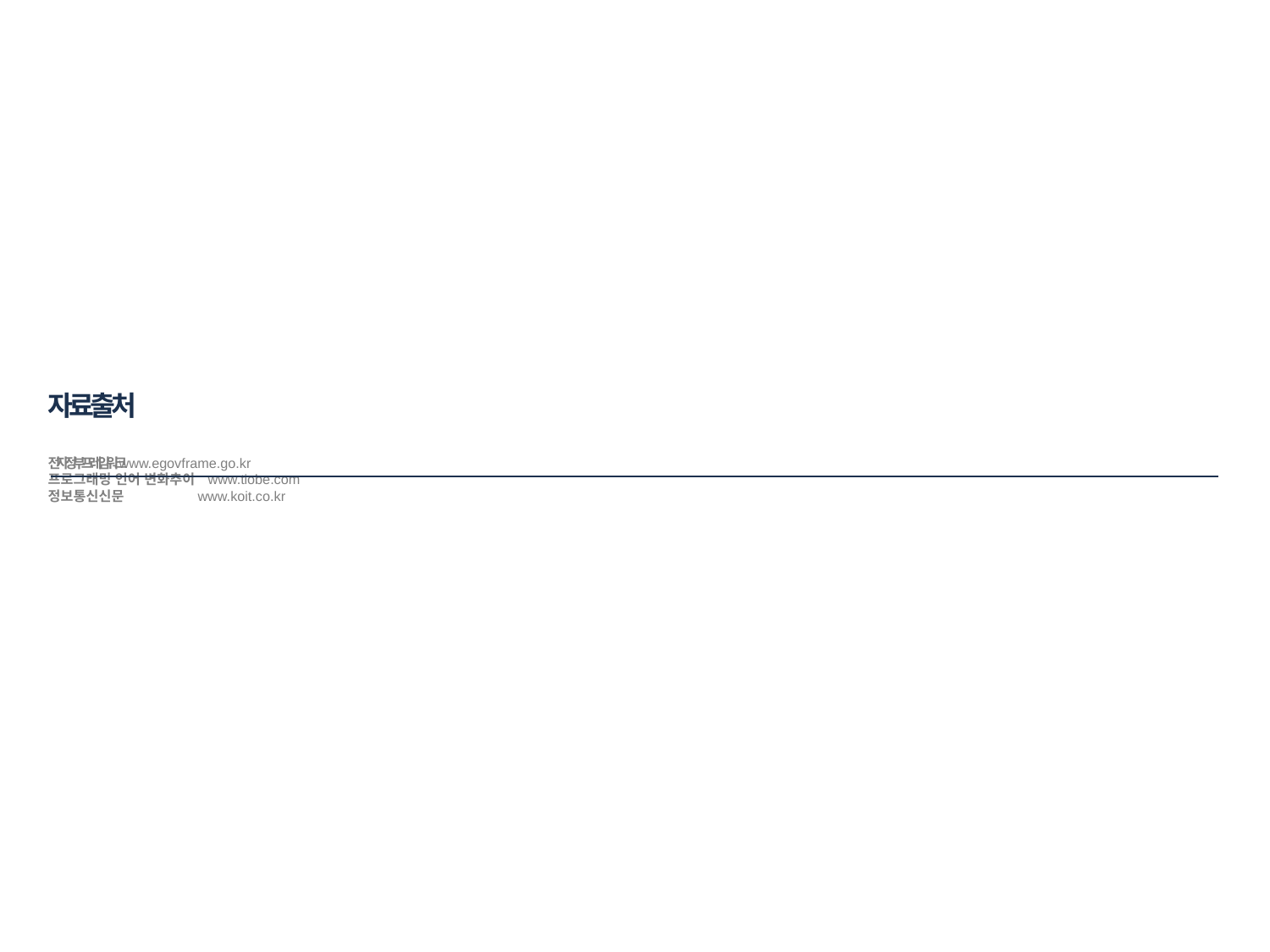

# 자료출처 전자정부프레임워크                       www.egovframe.go.kr 프로그래밍 언어 변화추이   www.tiobe.com 정보통신신문                   www.koit.co.kr